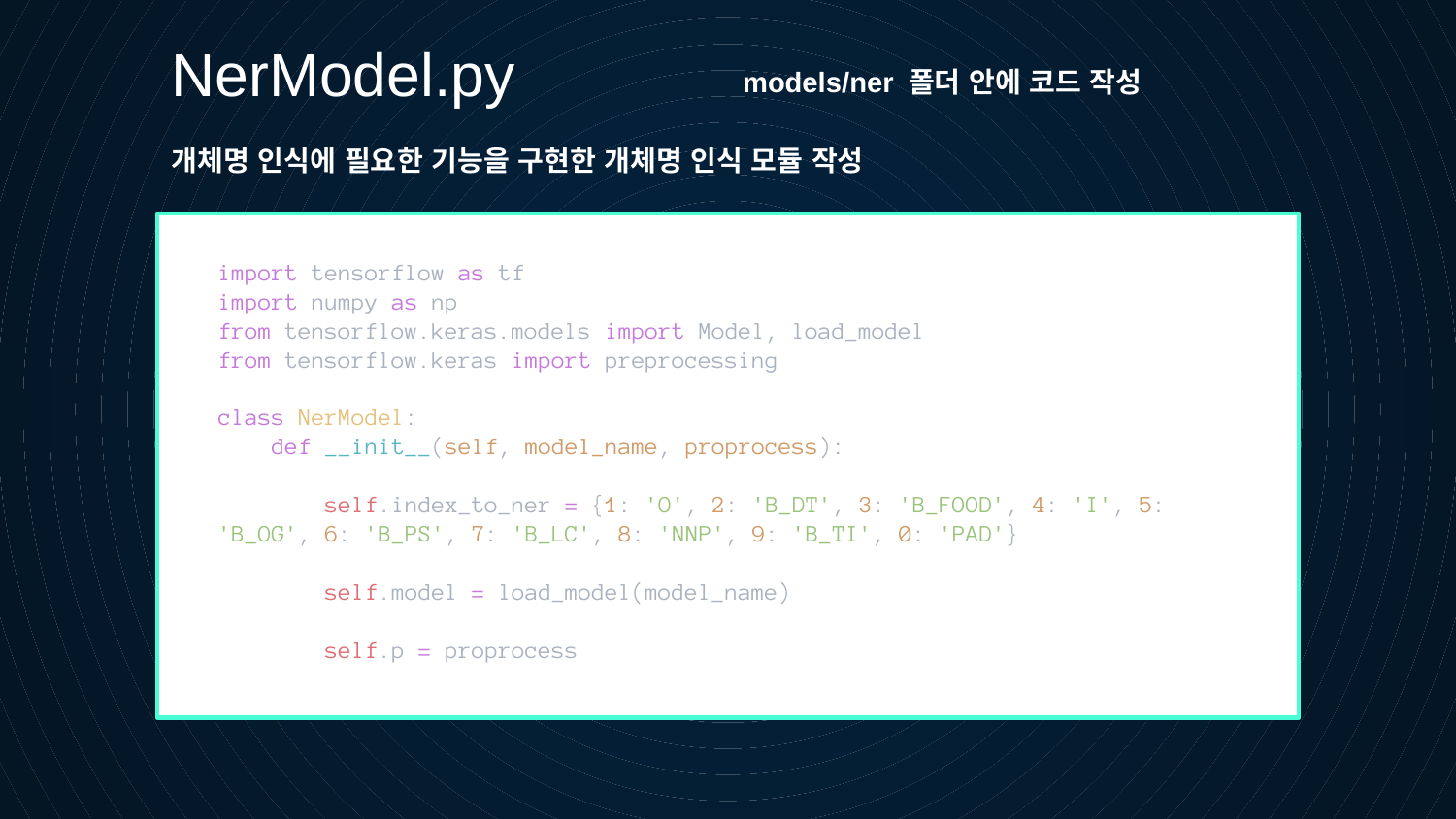

NerModel.py
models/ner 폴더 안에 코드 작성
개체명 인식에 필요한 기능을 구현한 개체명 인식 모듈 작성

import tensorflow as tf
import numpy as np
from tensorflow.keras.models import Model, load_model
from tensorflow.keras import preprocessing
class NerModel:
    def __init__(self, model_name, proprocess):

        self.index_to_ner = {1: 'O', 2: 'B_DT', 3: 'B_FOOD', 4: 'I', 5: 'B_OG', 6: 'B_PS', 7: 'B_LC', 8: 'NNP', 9: 'B_TI', 0: 'PAD'}

        self.model = load_model(model_name)
        self.p = proprocess